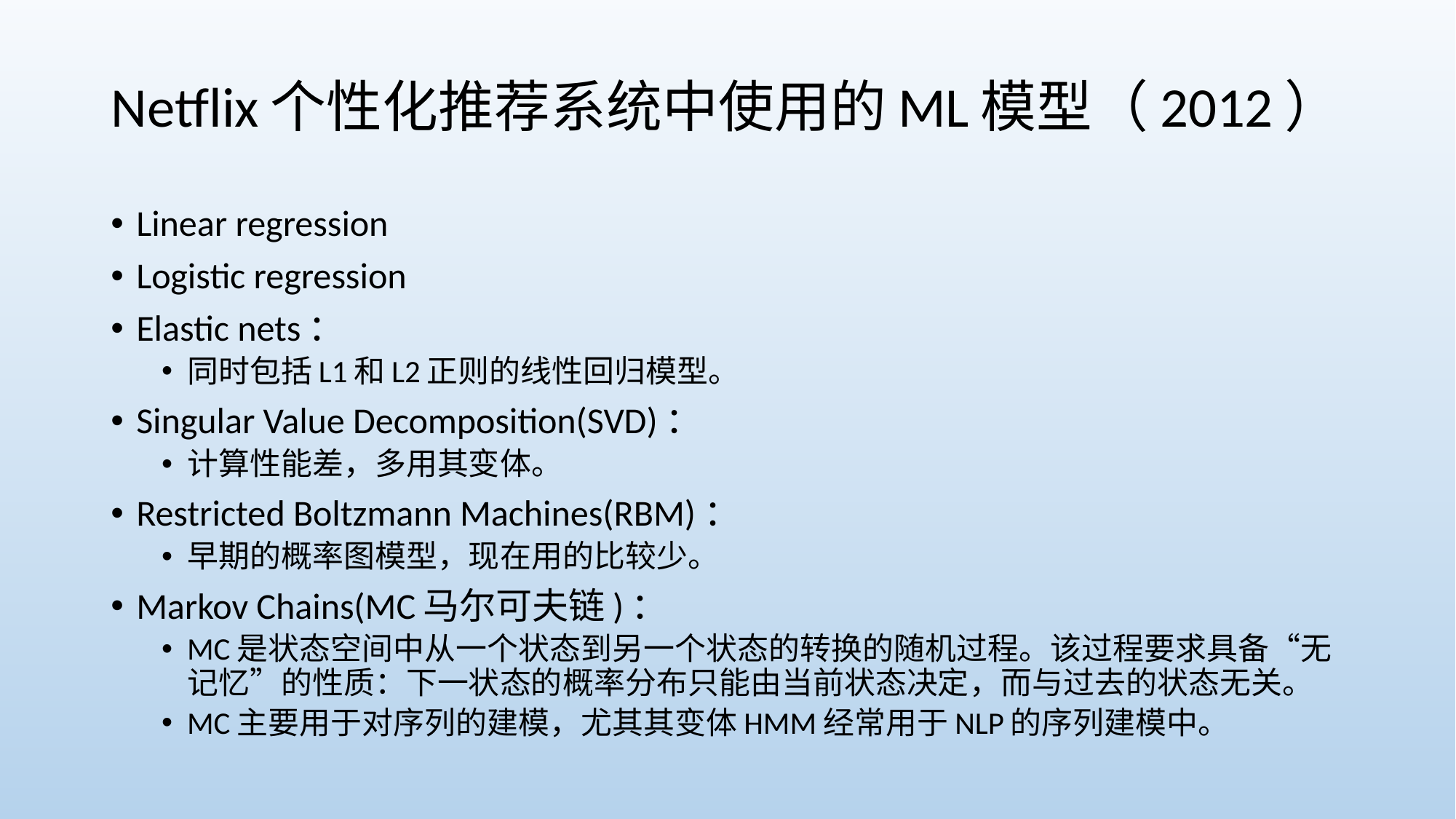

# Netflix个性化推荐系统中使用的ML模型（2012）
Linear regression
Logistic regression
Elastic nets：
同时包括L1和L2正则的线性回归模型。
Singular Value Decomposition(SVD)：
计算性能差，多用其变体。
Restricted Boltzmann Machines(RBM)：
早期的概率图模型，现在用的比较少。
Markov Chains(MC马尔可夫链)：
MC是状态空间中从一个状态到另一个状态的转换的随机过程。该过程要求具备“无记忆”的性质：下一状态的概率分布只能由当前状态决定，而与过去的状态无关。
MC主要用于对序列的建模，尤其其变体HMM经常用于NLP的序列建模中。